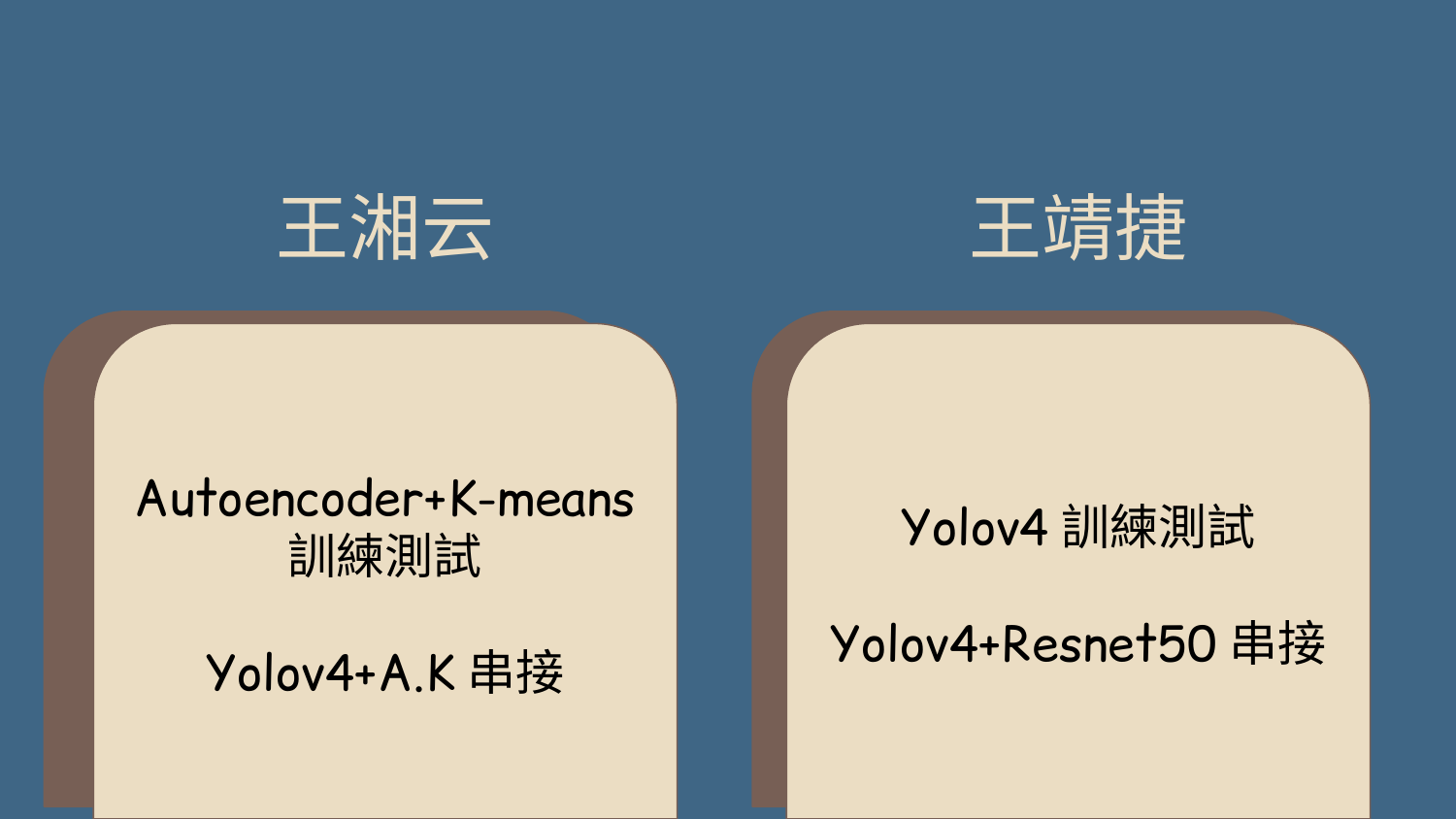

王湘云
王靖捷
+K-means
訓練測試

Autoencoder+K-means
訓練測試

Yolov4+A.K串接
Yolov4訓練測試

Yolov4+Resnet50串接